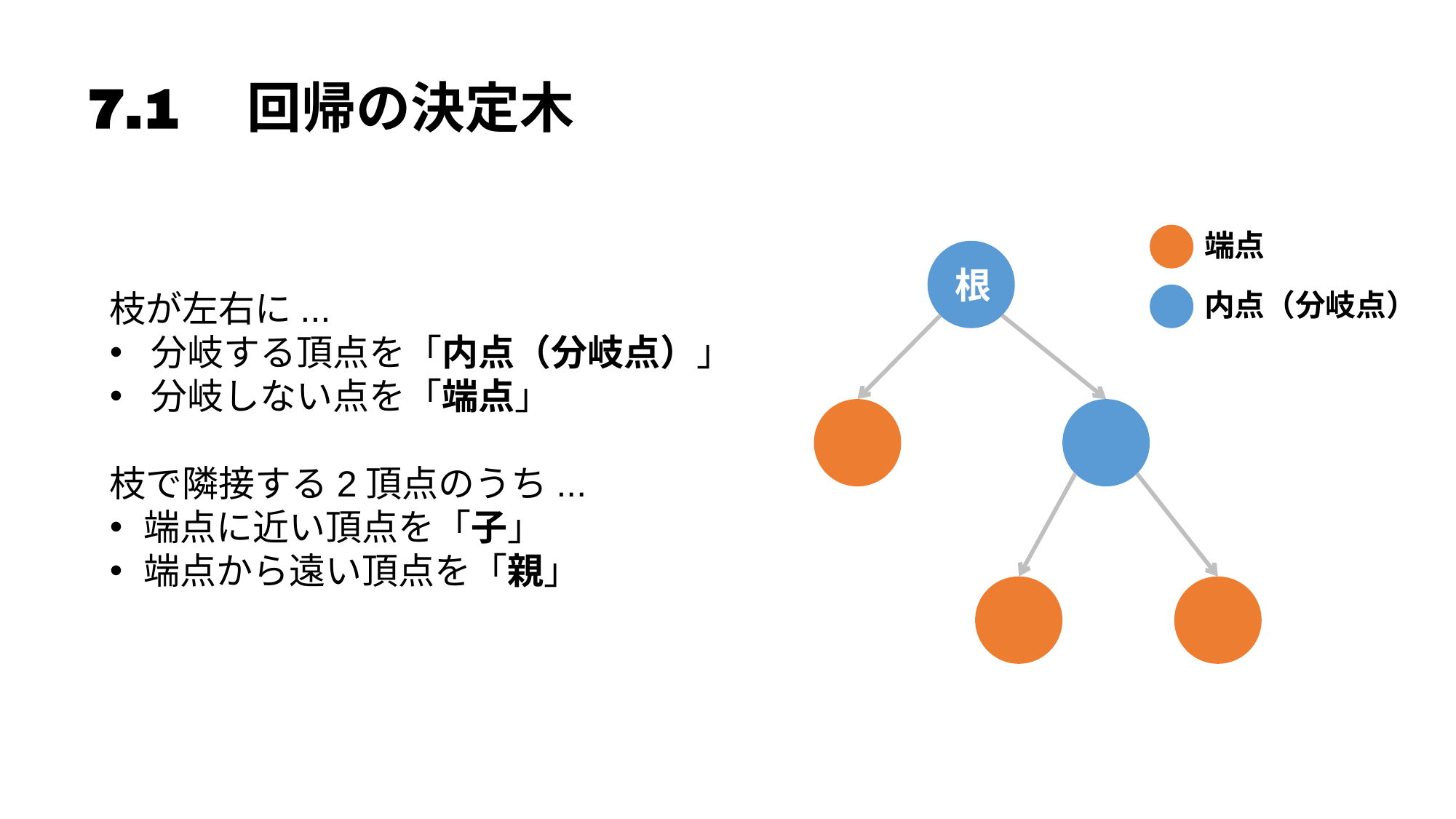

# 7.1　回帰の決定木
端点

根
枝が左右に...
分岐する頂点を「内点（分岐点）」
分岐しない点を「端点」

枝で隣接する2頂点のうち...
端点に近い頂点を「子」
端点から遠い頂点を「親」
内点（分岐点）